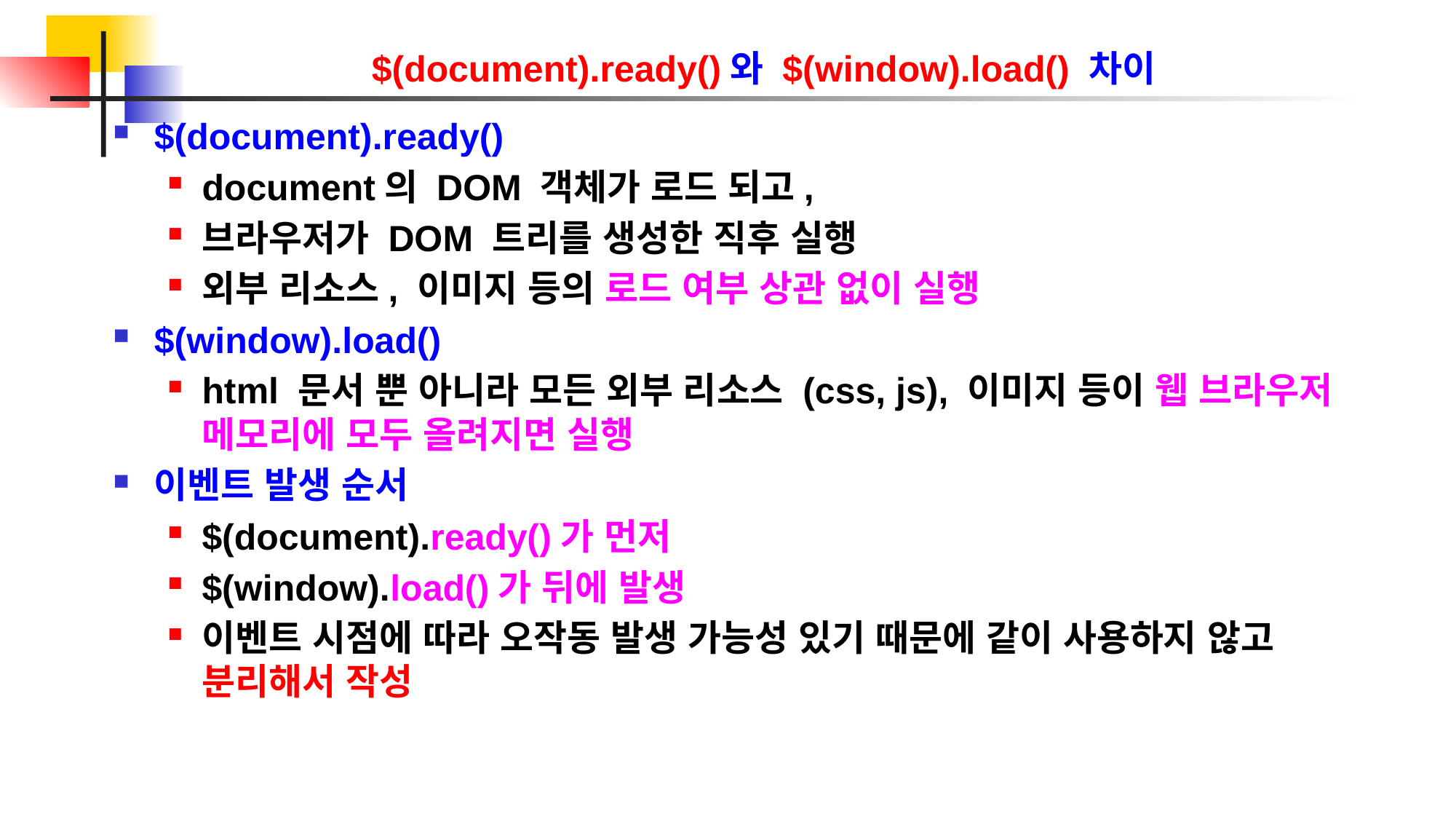

$(document).ready()와 $(window).load() 차이
$(document).ready()
document의 DOM 객체가 로드 되고,
브라우저가 DOM 트리를 생성한 직후 실행
외부 리소스, 이미지 등의 로드 여부 상관 없이 실행
$(window).load()
html 문서 뿐 아니라 모든 외부 리소스 (css, js), 이미지 등이 웹 브라우저 메모리에 모두 올려지면 실행
이벤트 발생 순서
$(document).ready()가 먼저
$(window).load()가 뒤에 발생
이벤트 시점에 따라 오작동 발생 가능성 있기 때문에 같이 사용하지 않고 분리해서 작성